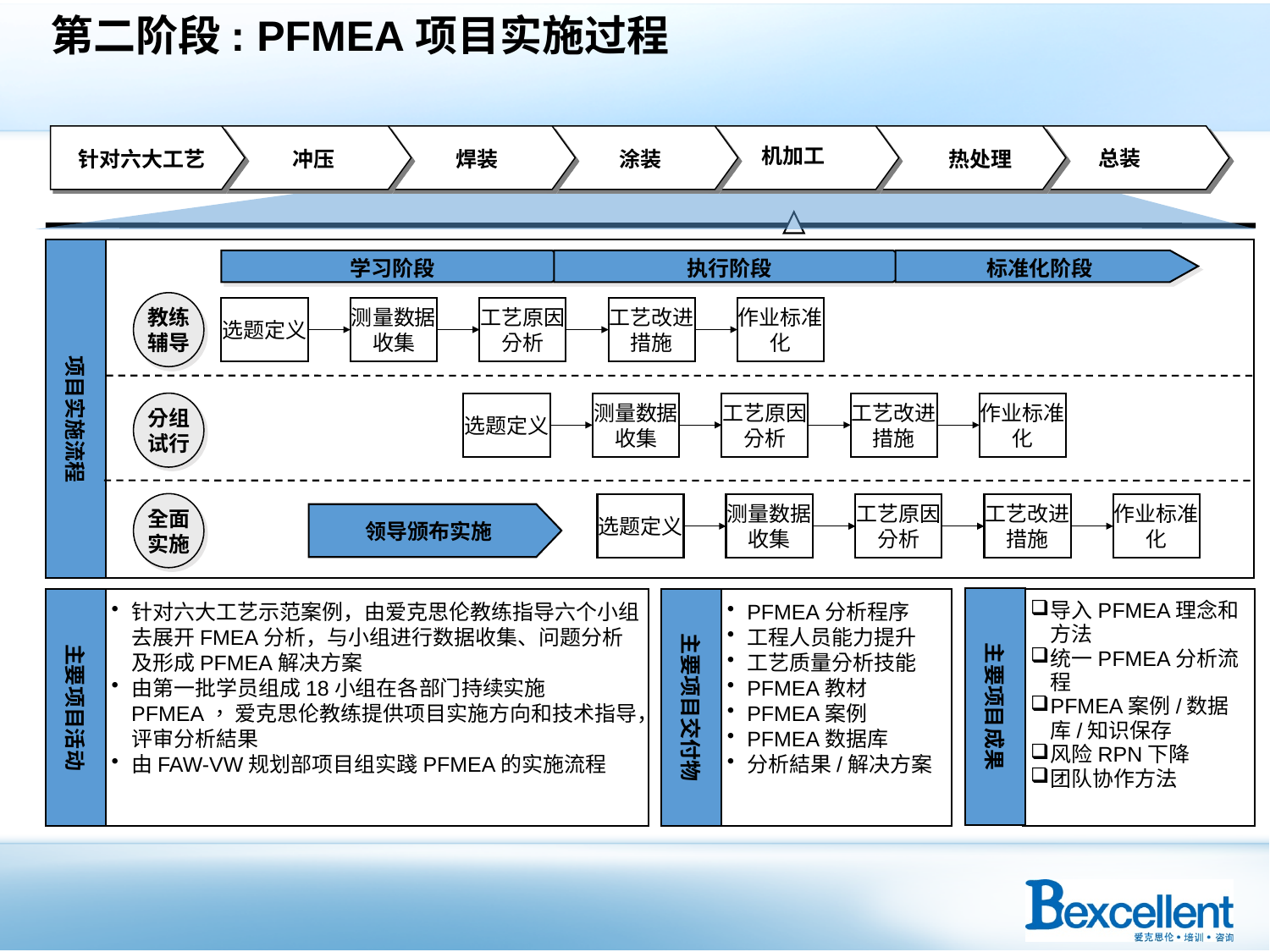

第二阶段: PFMEA项目实施过程
针对六大工艺
冲压
焊装
涂装

热处理
总装

机加工

　项目实施流程

学习阶段
执行阶段
标准化阶段
教练
辅导
选题定义

测量数据收集

工艺原因分析
工艺改进措施
作业标准化

分组
试行
选题定义

测量数据收集

工艺原因分析
工艺改进措施
作业标准化

全面
实施
选题定义

测量数据收集

工艺原因分析
工艺改进措施
作业标准化
领导颁布实施
主要项目成果
主要项目活动
针对六大工艺示范案例，由爱克思伦教练指导六个小组去展开FMEA分析，与小组进行数据收集、问题分析及形成PFMEA解决方案
由第一批学员组成18小组在各部门持续实施PFMEA， 爱克思伦教练提供项目实施方向和技术指导，评审分析結果
由FAW-VW规划部项目组实踐PFMEA的实施流程
主要项目交付物
PFMEA分析程序
工程人员能力提升
工艺质量分析技能
PFMEA教材
PFMEA案例
PFMEA数据库
分析結果/解决方案

导入PFMEA理念和方法
统一PFMEA分析流程
PFMEA案例/数据库/知识保存
风险RPN下降
团队协作方法